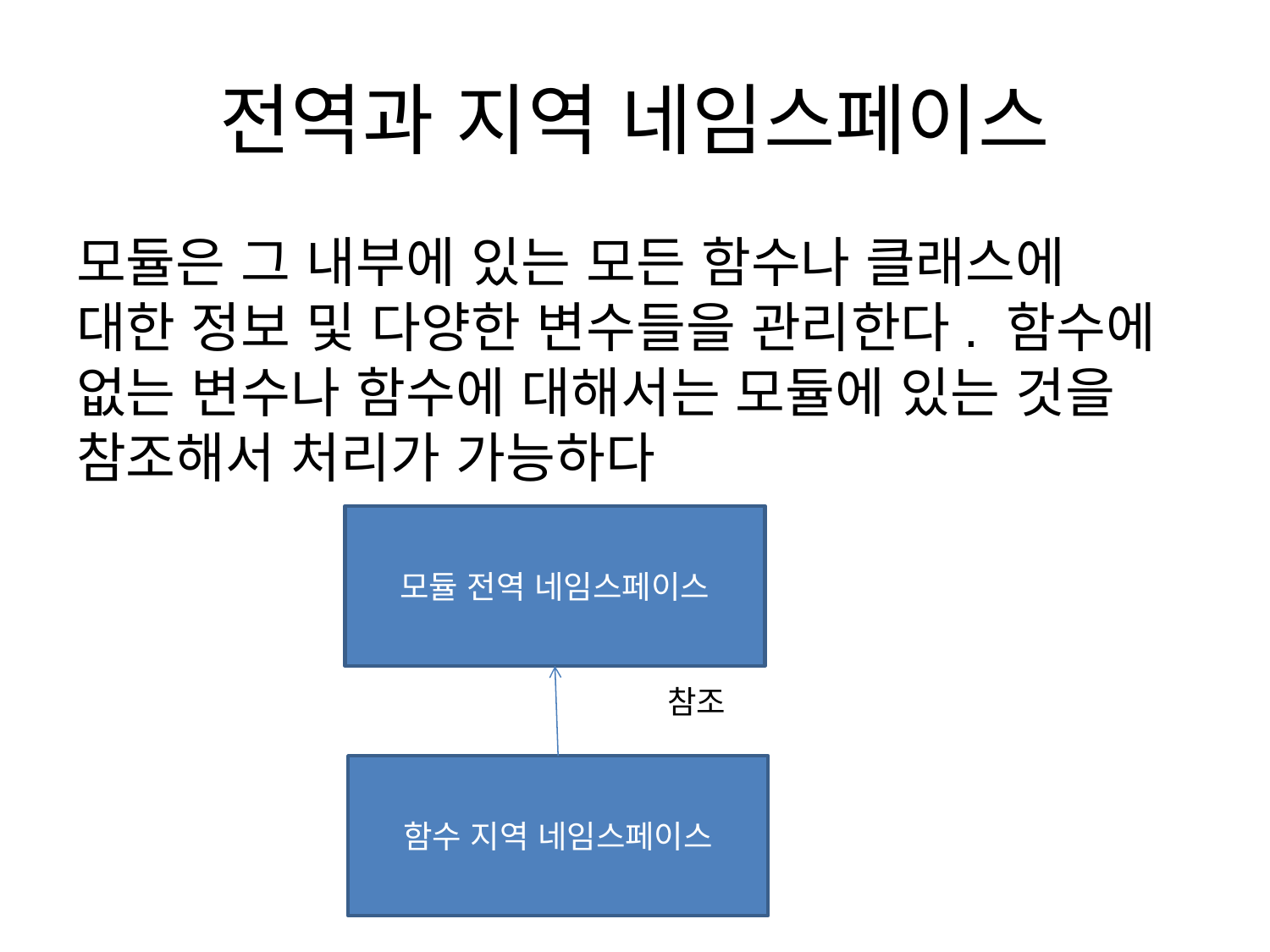

# 전역과 지역 네임스페이스
모듈은 그 내부에 있는 모든 함수나 클래스에 대한 정보 및 다양한 변수들을 관리한다. 함수에 없는 변수나 함수에 대해서는 모듈에 있는 것을 참조해서 처리가 가능하다
모듈 전역 네임스페이스
참조
함수 지역 네임스페이스